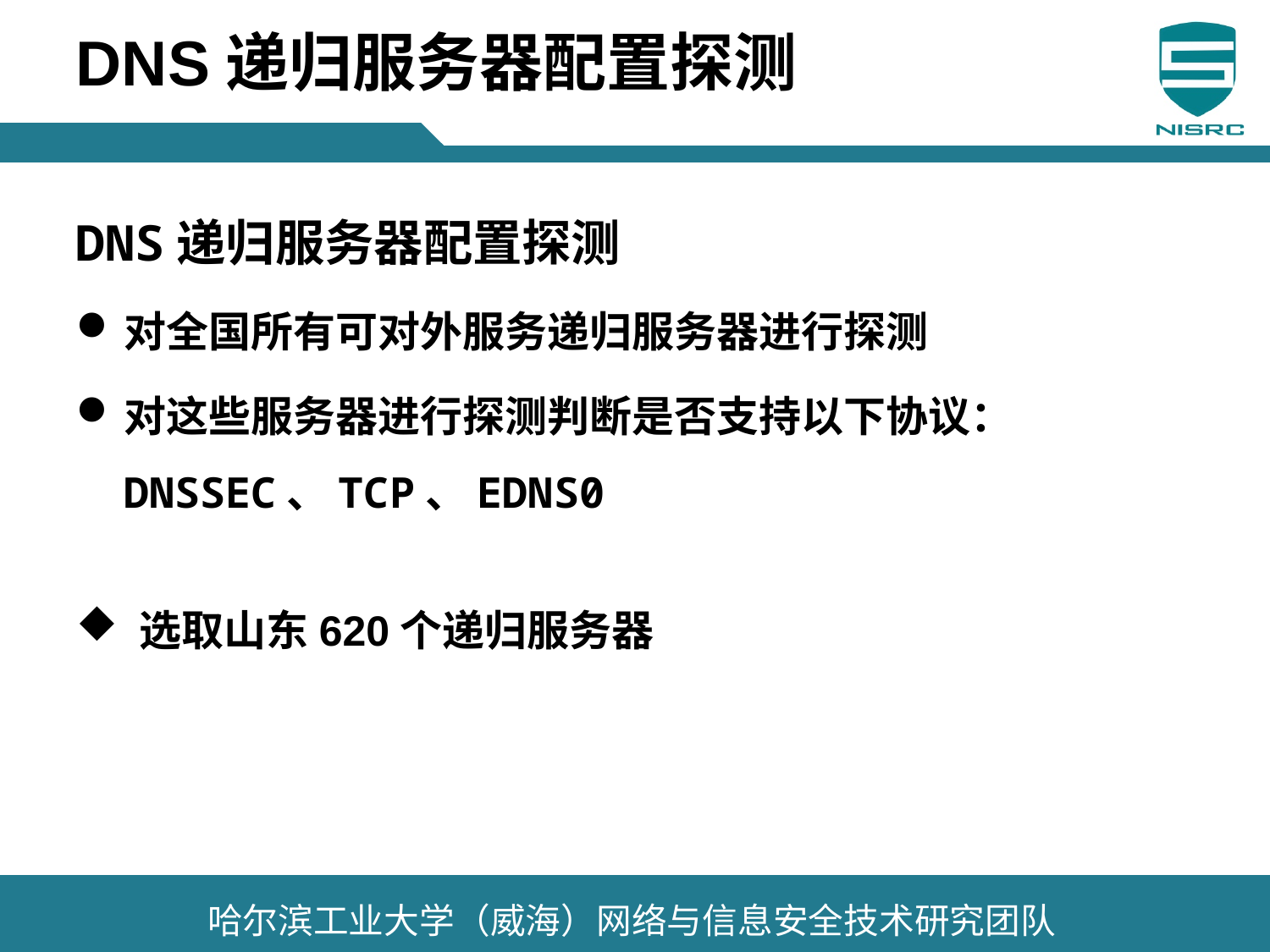

# DNS递归服务器配置探测
DNS递归服务器配置探测
对全国所有可对外服务递归服务器进行探测
对这些服务器进行探测判断是否支持以下协议：DNSSEC、TCP、EDNS0

选取山东620个递归服务器